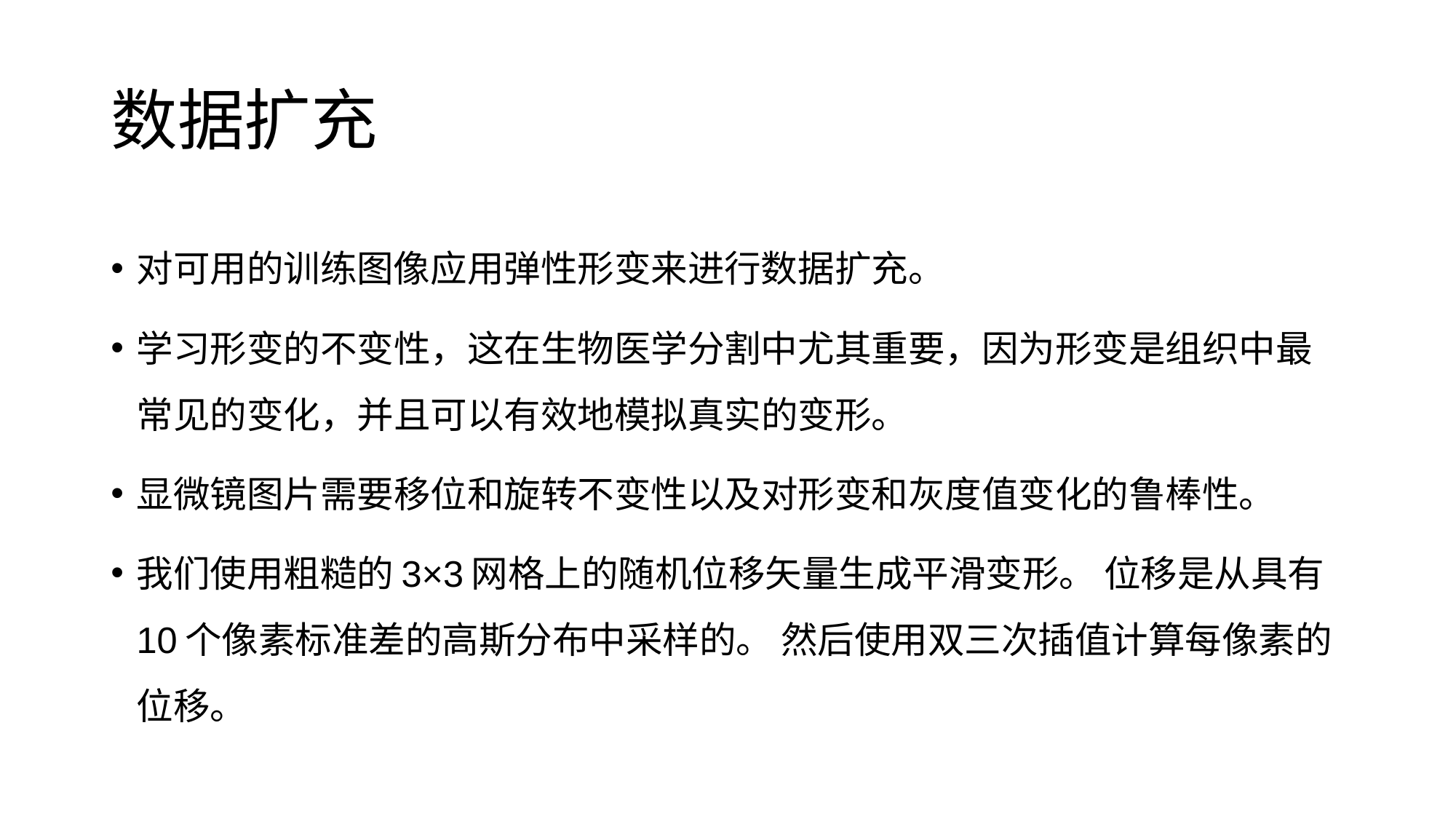

# 数据扩充
对可用的训练图像应用弹性形变来进行数据扩充。
学习形变的不变性，这在生物医学分割中尤其重要，因为形变是组织中最常见的变化，并且可以有效地模拟真实的变形。
显微镜图片需要移位和旋转不变性以及对形变和灰度值变化的鲁棒性。
我们使用粗糙的3×3网格上的随机位移矢量生成平滑变形。 位移是从具有10个像素标准差的高斯分布中采样的。 然后使用双三次插值计算每像素的位移。